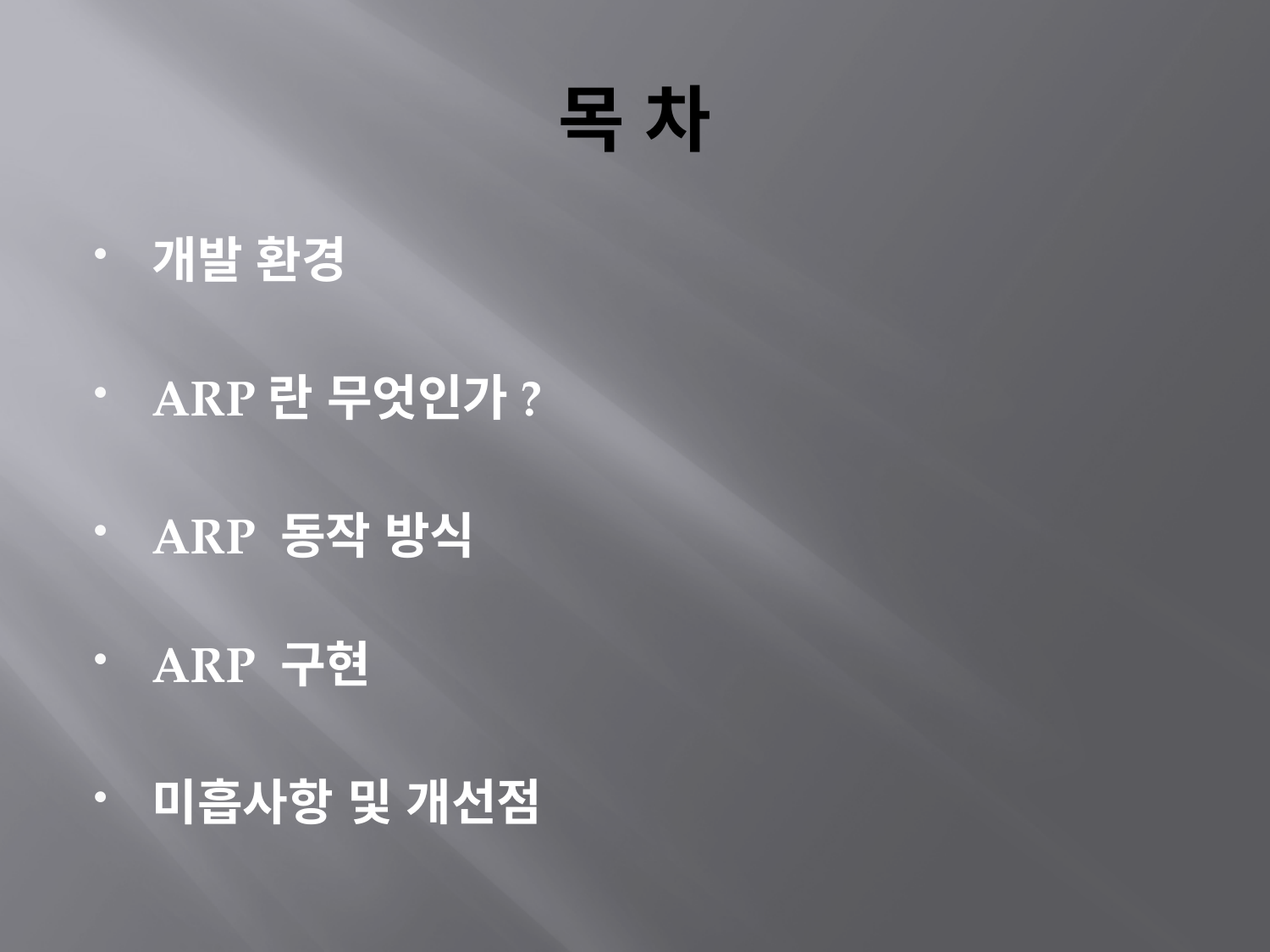

# 목 차
개발 환경

ARP란 무엇인가?

ARP 동작 방식
ARP 구현

미흡사항 및 개선점